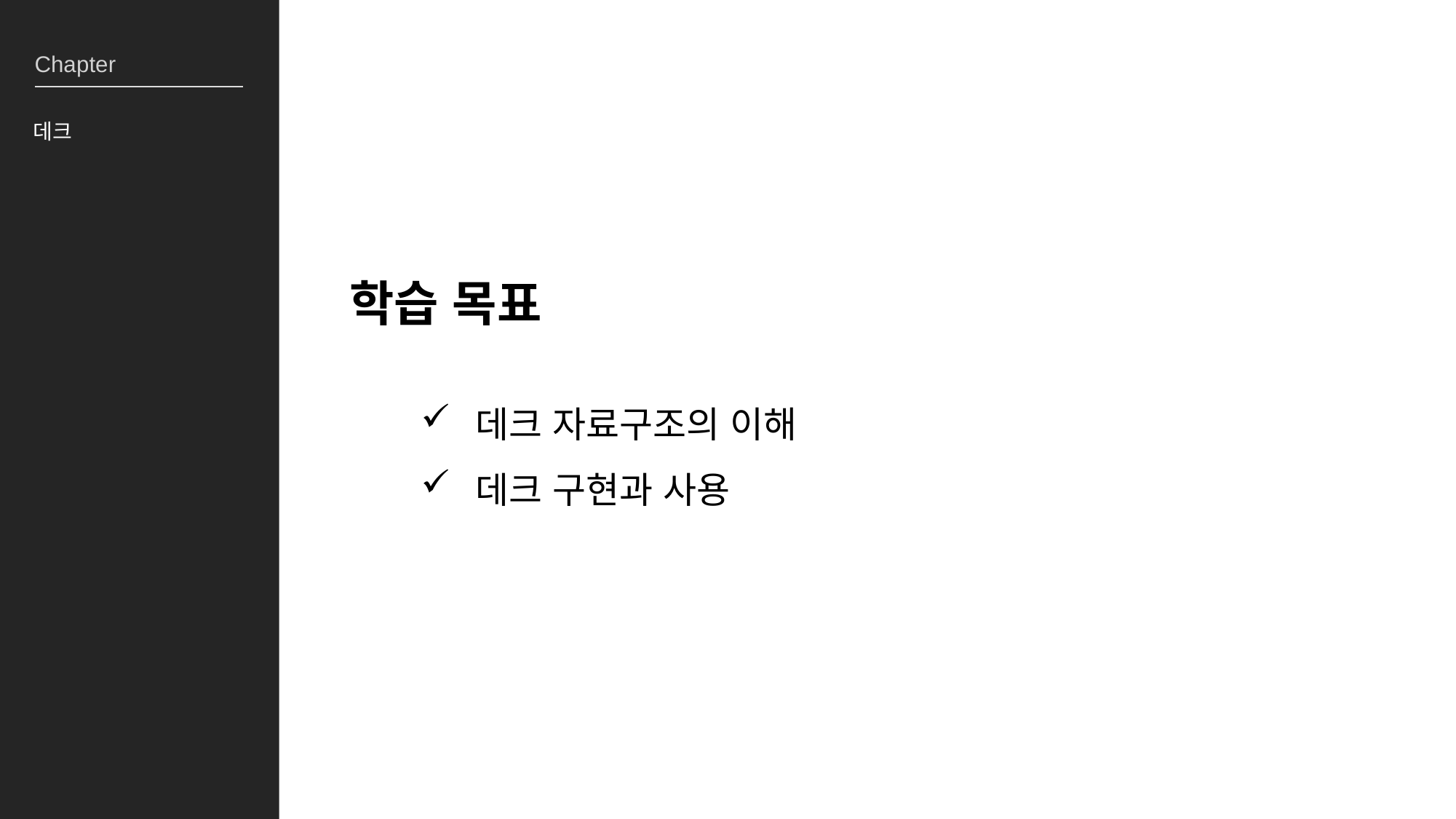

데크
학습 목표
데크 자료구조의 이해
데크 구현과 사용